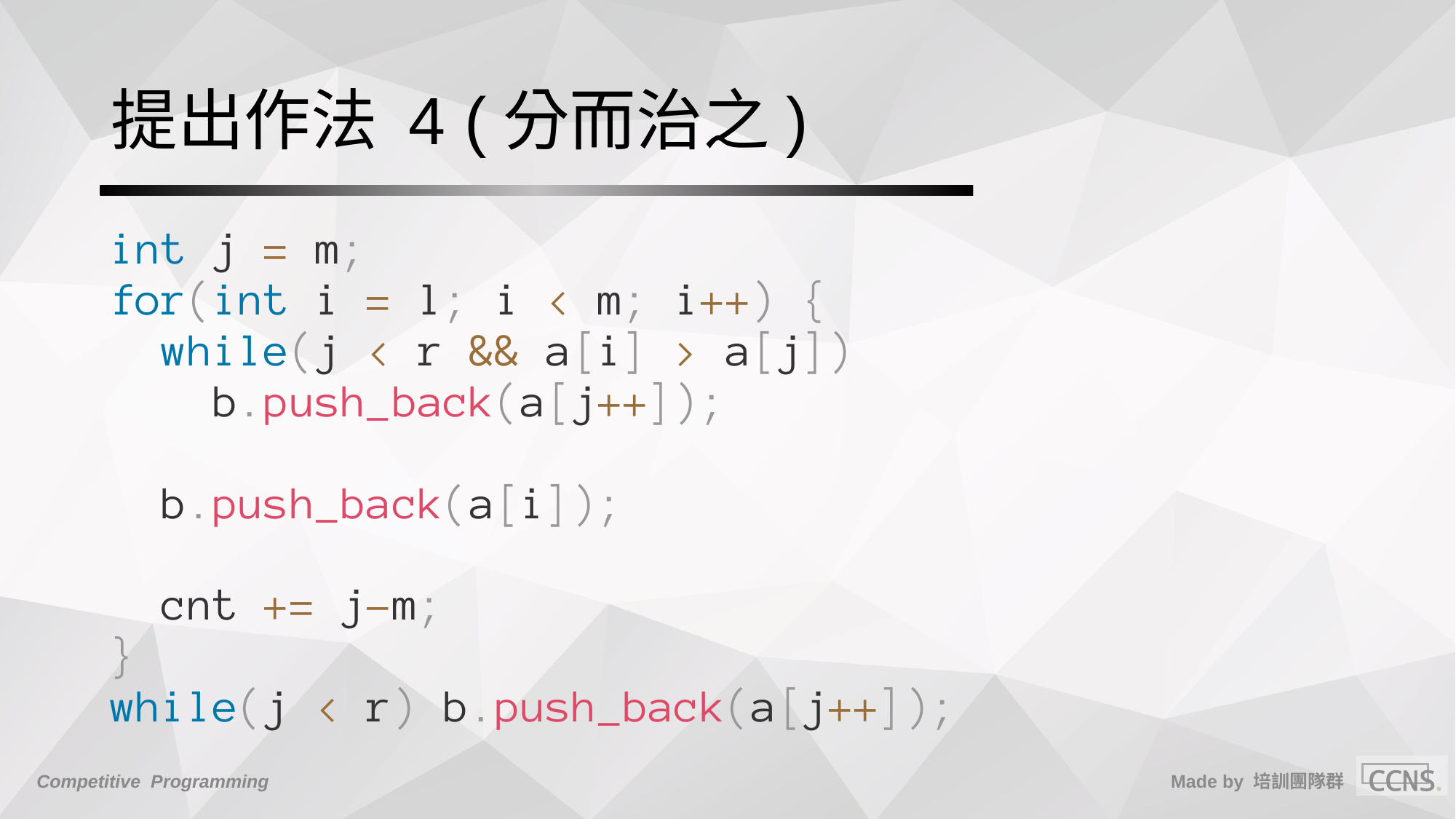

# 提出作法 4 (分而治之)
int j = m;
for(int i = l; i < m; i++) {
  while(j < r && a[i] > a[j])
    b.push_back(a[j++]);
  b.push_back(a[i]);
  cnt += j-m;
}
while(j < r) b.push_back(a[j++]);